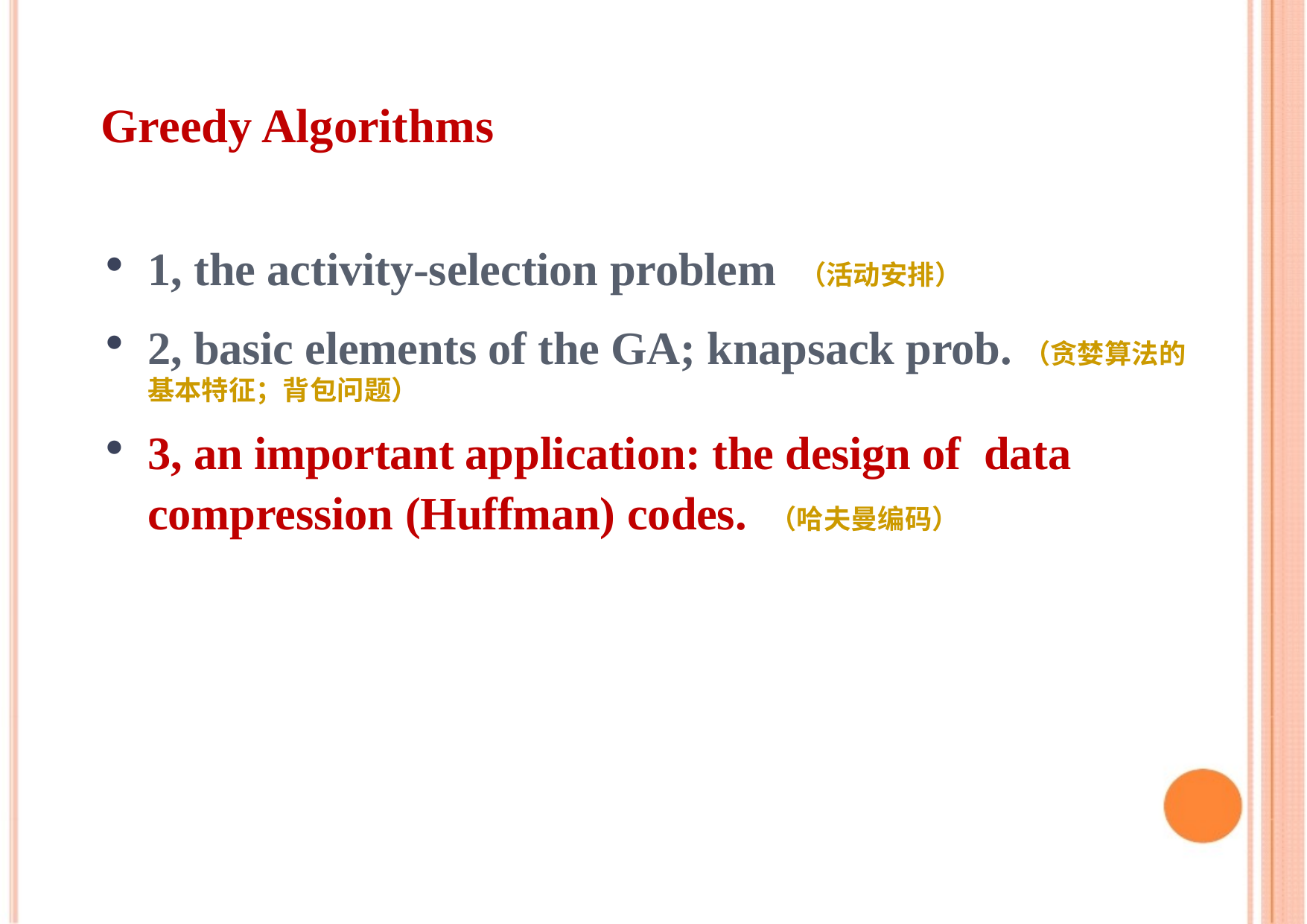

# Greedy Algorithms
1, the activity-selection problem （活动安排）
2, basic elements of the GA; knapsack prob.（贪婪算法的基本特征；背包问题）
3, an important application: the design of  data compression (Huffman) codes. （哈夫曼编码）

38